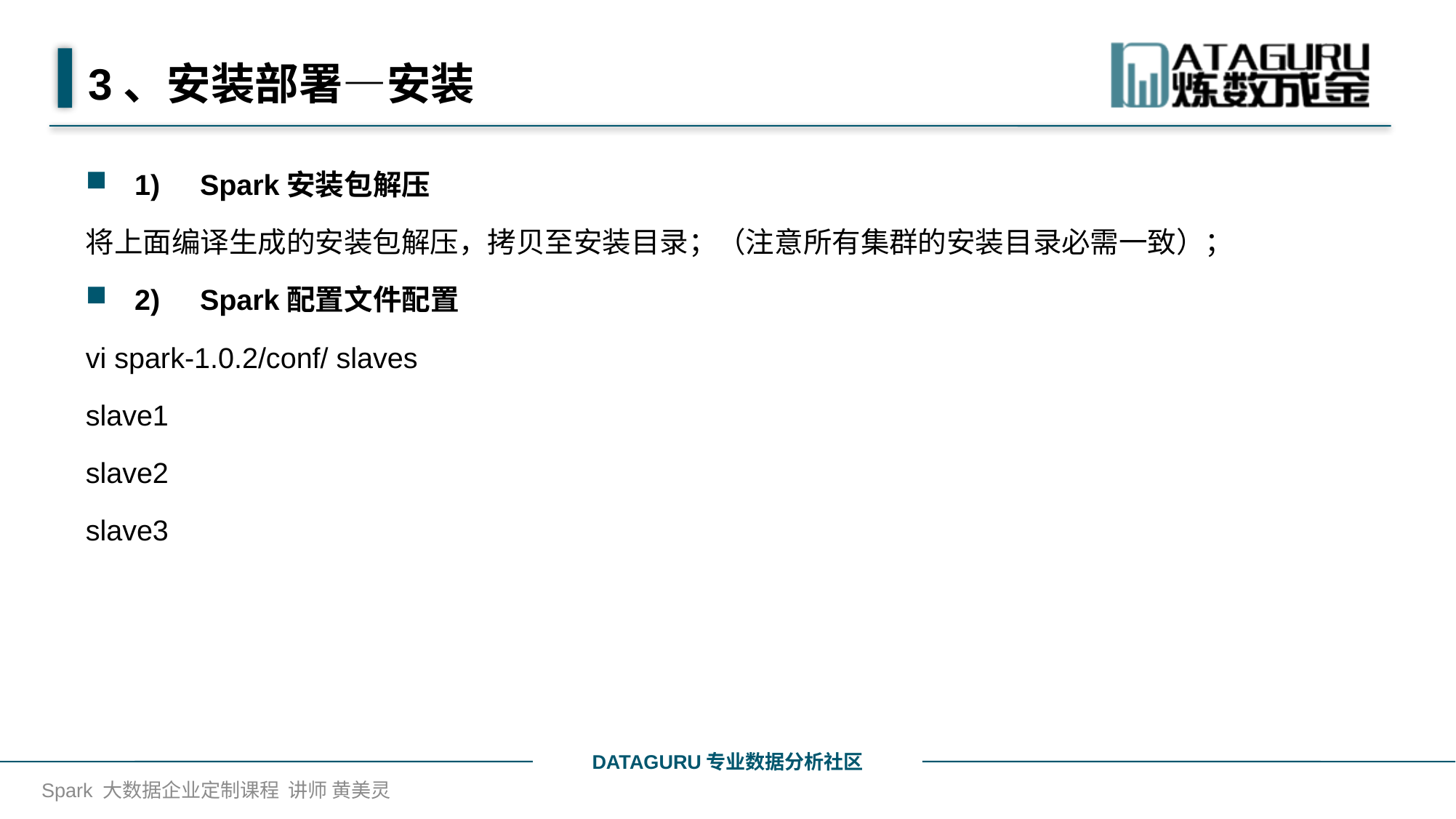

# 3、安装部署—安装
1)     Spark安装包解压
将上面编译生成的安装包解压，拷贝至安装目录；（注意所有集群的安装目录必需一致）；
2)     Spark配置文件配置
vi spark-1.0.2/conf/ slaves
slave1
slave2
slave3